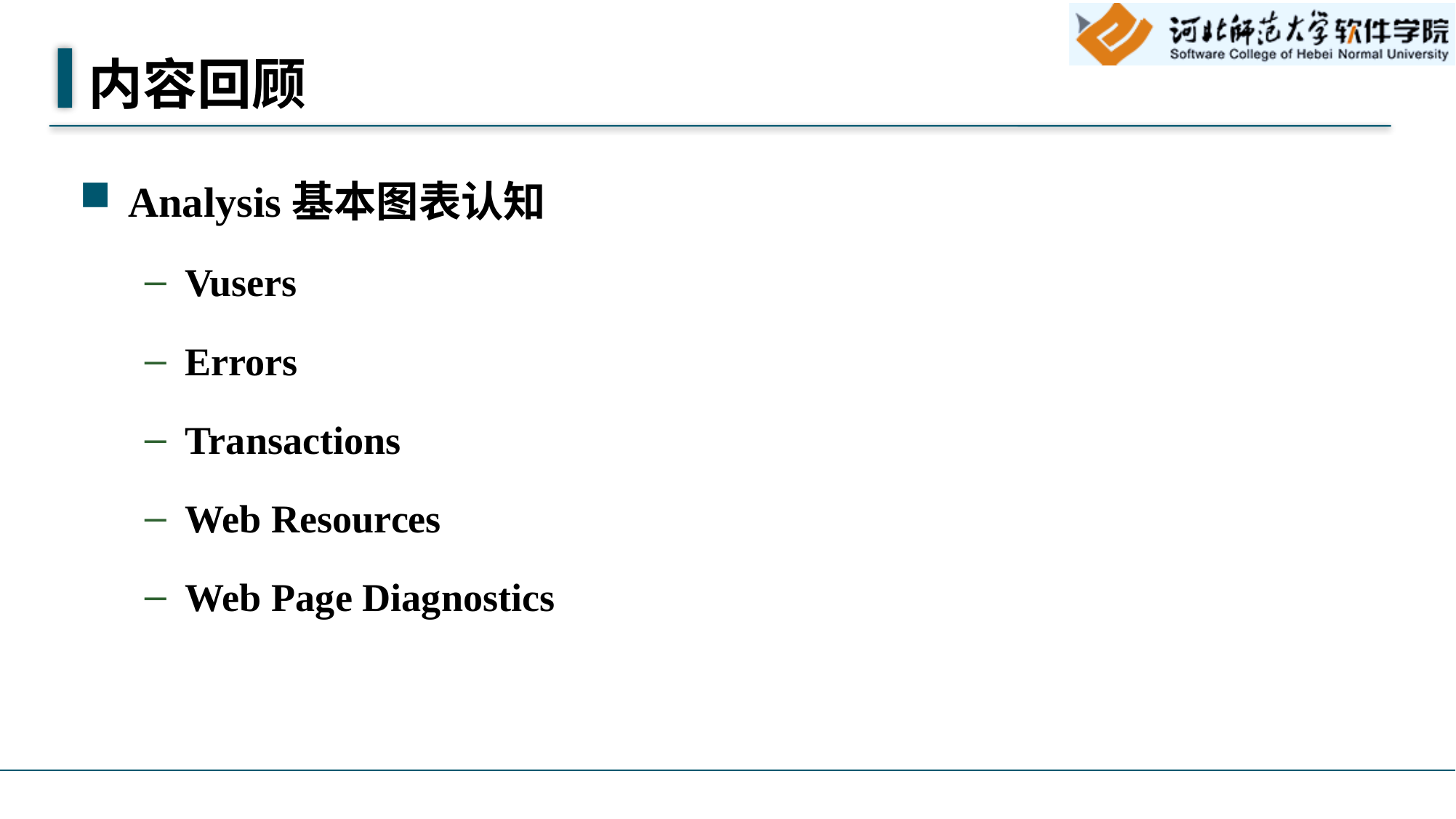

# 内容回顾
Analysis基本图表认知
Vusers
Errors
Transactions
Web Resources
Web Page Diagnostics